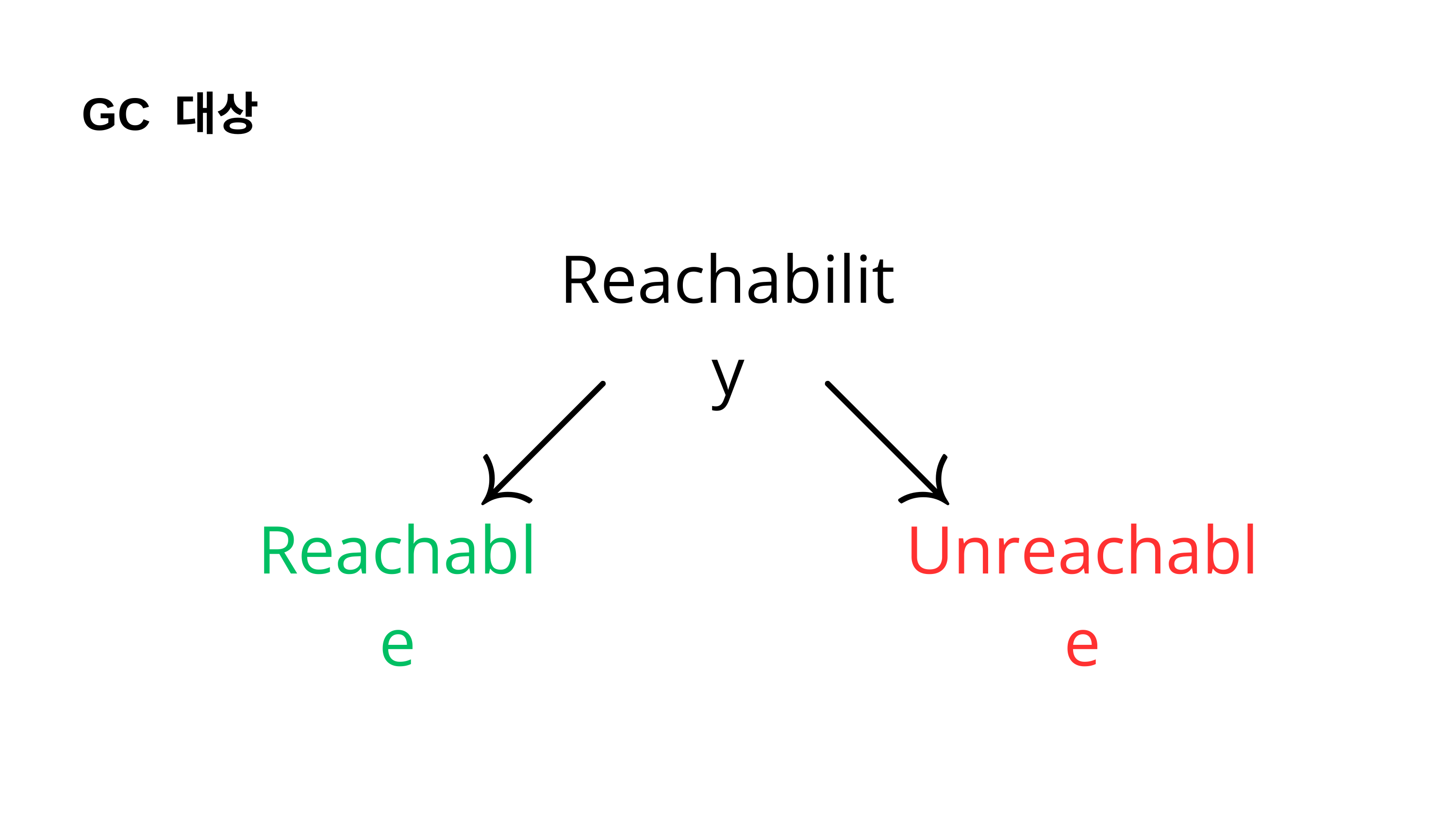

GC 대상
Reachability
↙
↘
Reachable
Unreachable